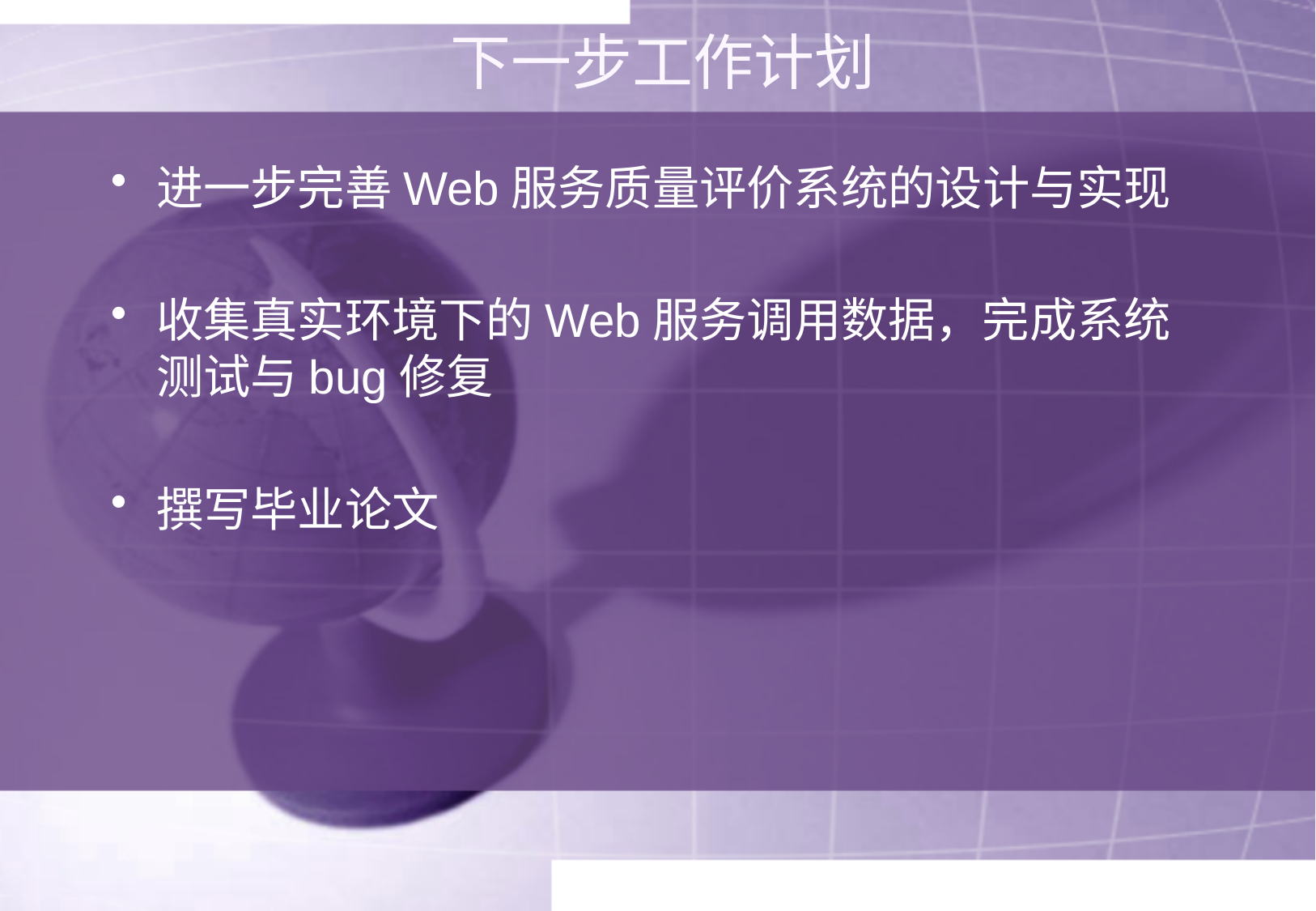

# 下一步工作计划
进一步完善Web服务质量评价系统的设计与实现

收集真实环境下的Web服务调用数据，完成系统测试与bug修复

撰写毕业论文